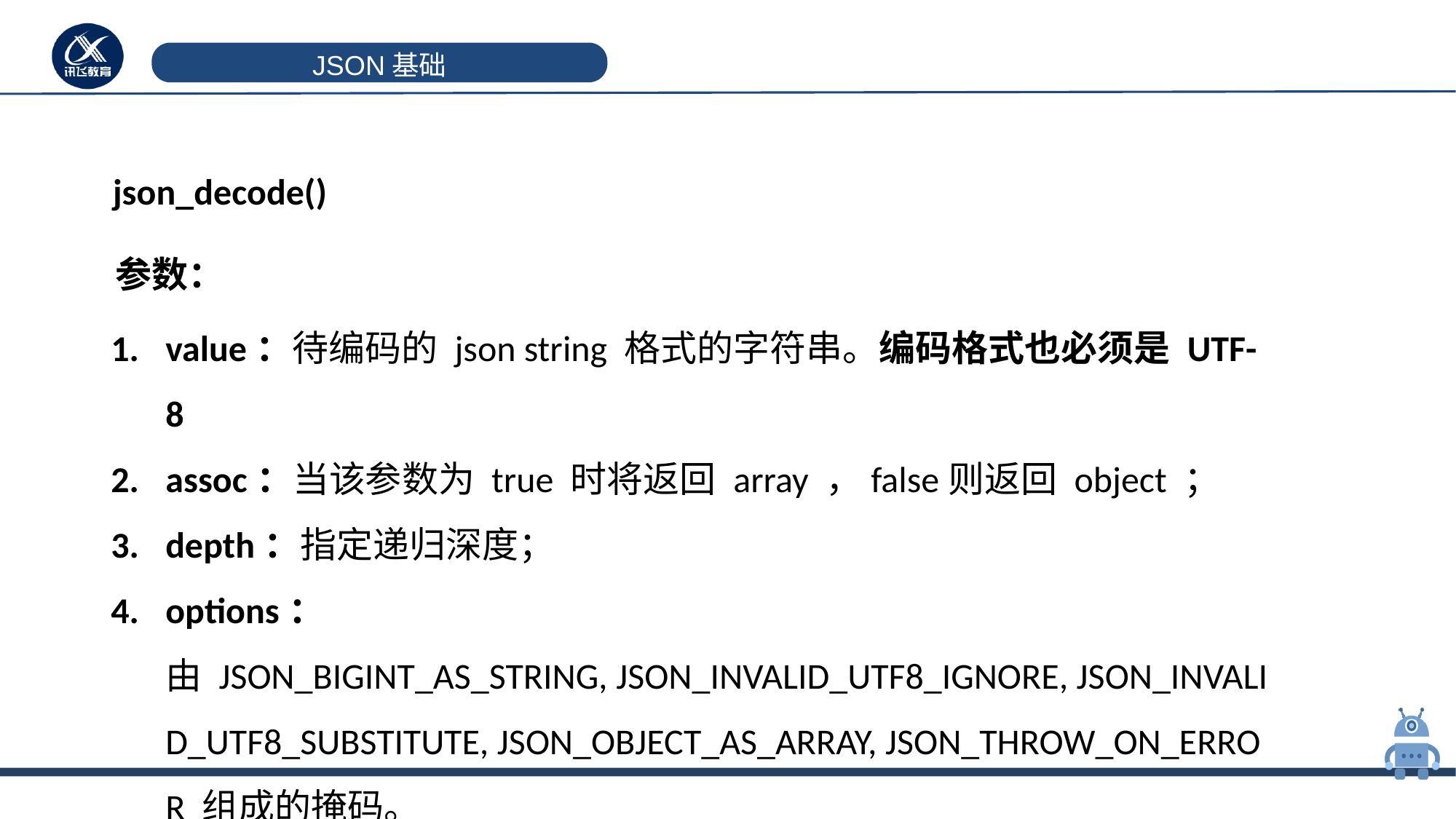

# JSON基础
json_decode()
参数：
value：待编码的 json string 格式的字符串。编码格式也必须是 UTF-8
assoc：当该参数为 true 时将返回 array ，false则返回 object ；
depth：指定递归深度；
options：由 JSON_BIGINT_AS_STRING, JSON_INVALID_UTF8_IGNORE, JSON_INVALID_UTF8_SUBSTITUTE, JSON_OBJECT_AS_ARRAY, JSON_THROW_ON_ERROR 组成的掩码。